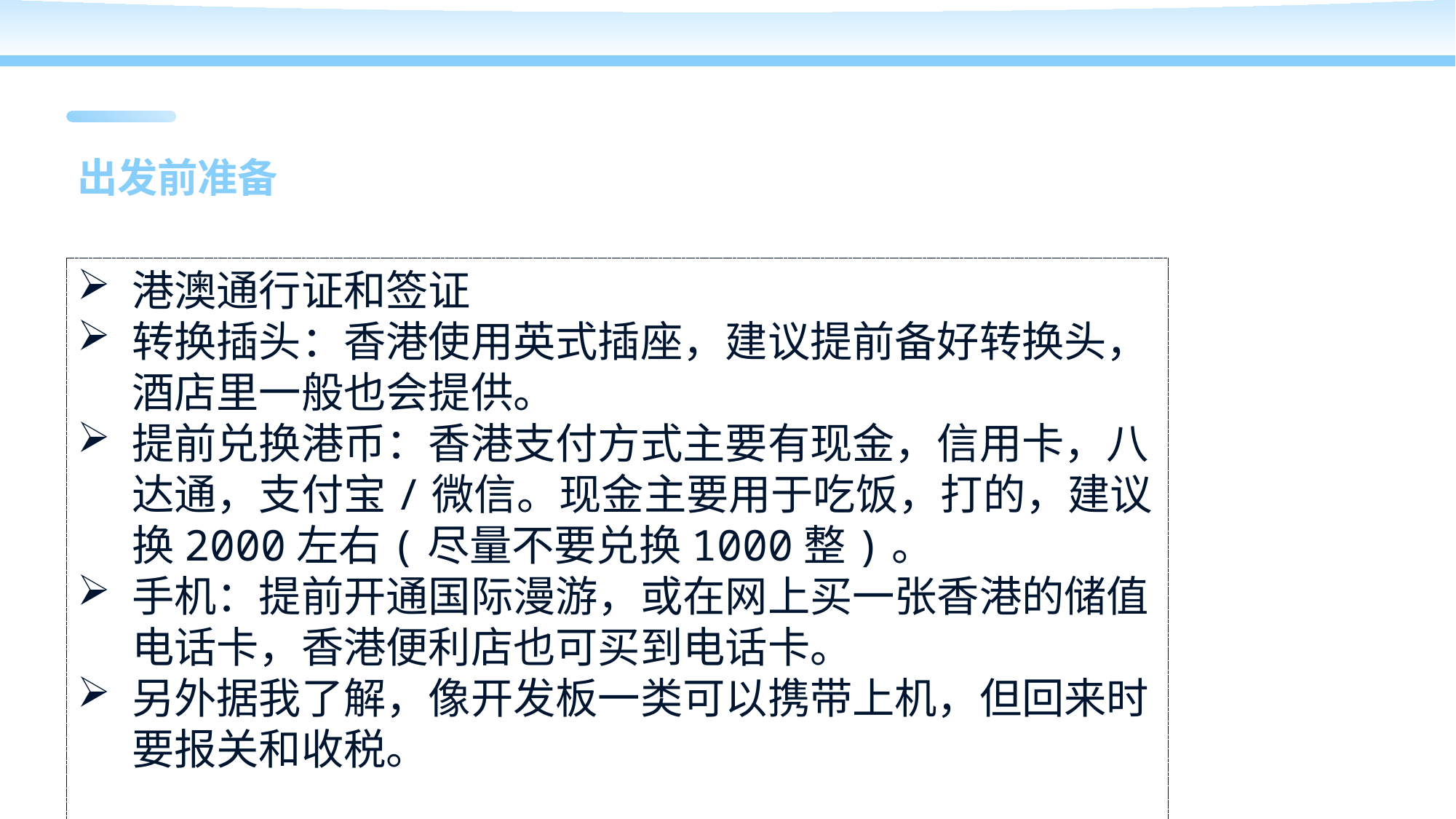

出发前准备
港澳通行证和签证
转换插头：香港使用英式插座，建议提前备好转换头，酒店里一般也会提供。
提前兑换港币：香港支付方式主要有现金，信用卡，八达通，支付宝/微信。现金主要用于吃饭，打的，建议换2000左右(尽量不要兑换1000整)。
手机：提前开通国际漫游，或在网上买一张香港的储值电话卡，香港便利店也可买到电话卡。
另外据我了解，像开发板一类可以携带上机，但回来时要报关和收税。

交通方式